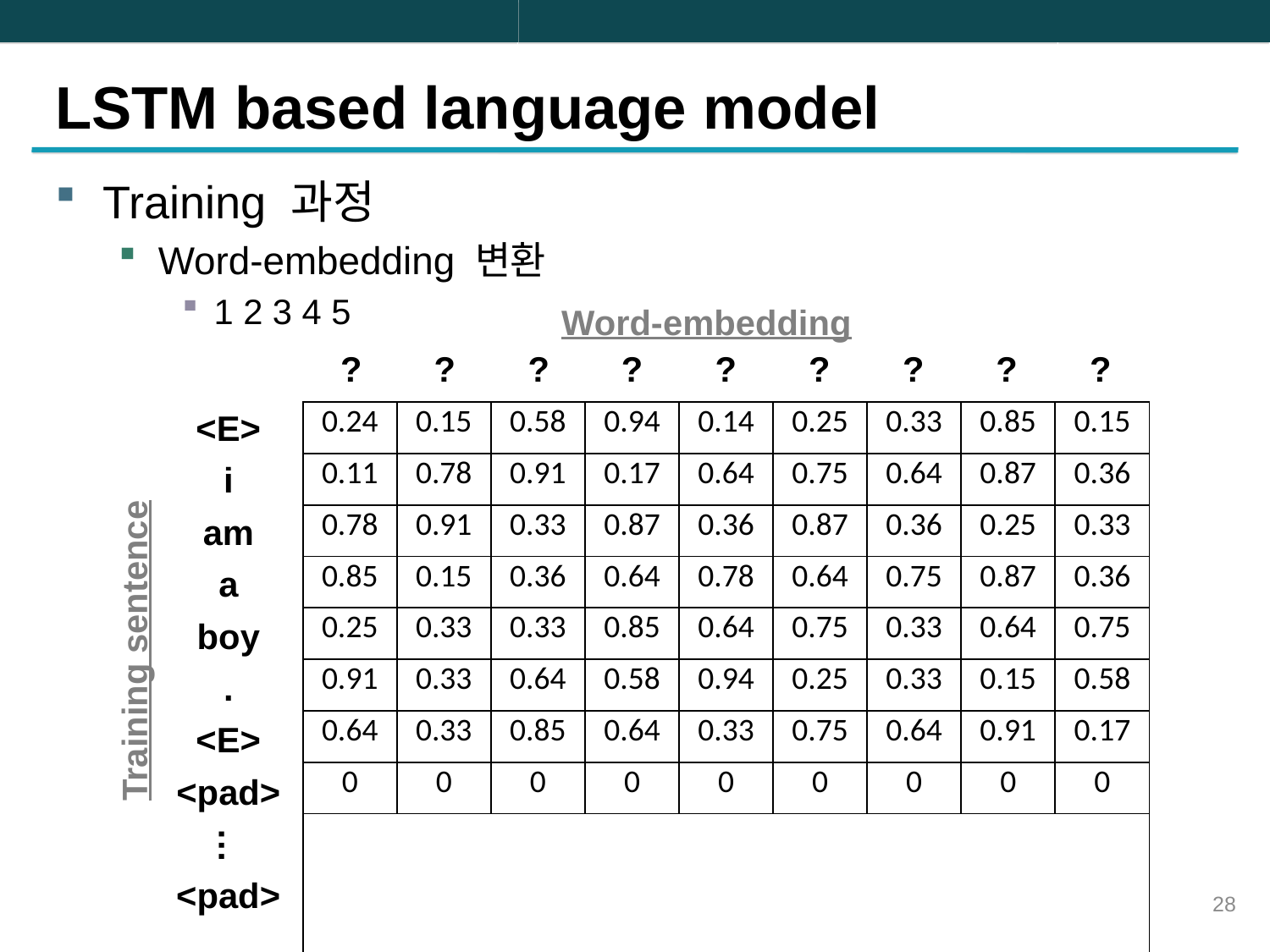

# LSTM based language model
Training 과정
Word-embedding 변환
1 2 3 4 5

Word-embedding
?
?
?
?
?
?
?
?
?
Training sentence
<E>
| 0.24 | 0.15 | 0.58 | 0.94 | 0.14 | 0.25 | 0.33 | 0.85 | 0.15 |
| --- | --- | --- | --- | --- | --- | --- | --- | --- |
| 0.11 | 0.78 | 0.91 | 0.17 | 0.64 | 0.75 | 0.64 | 0.87 | 0.36 |
| 0.78 | 0.91 | 0.33 | 0.87 | 0.36 | 0.87 | 0.36 | 0.25 | 0.33 |
| 0.85 | 0.15 | 0.36 | 0.64 | 0.78 | 0.64 | 0.75 | 0.87 | 0.36 |
| 0.25 | 0.33 | 0.33 | 0.85 | 0.64 | 0.75 | 0.33 | 0.64 | 0.75 |
| 0.91 | 0.33 | 0.64 | 0.58 | 0.94 | 0.25 | 0.33 | 0.15 | 0.58 |
| 0.64 | 0.33 | 0.85 | 0.64 | 0.33 | 0.75 | 0.64 | 0.91 | 0.17 |
| 0 | 0 | 0 | 0 | 0 | 0 | 0 | 0 | 0 |
| … |  |  |  |  |  |  |  |  |
| 0 | 0 | 0 | 0 | 0 | 0 | 0 | 0 | 0 |
i
am
a
boy
.
<E>
<pad>
…
<pad>
28